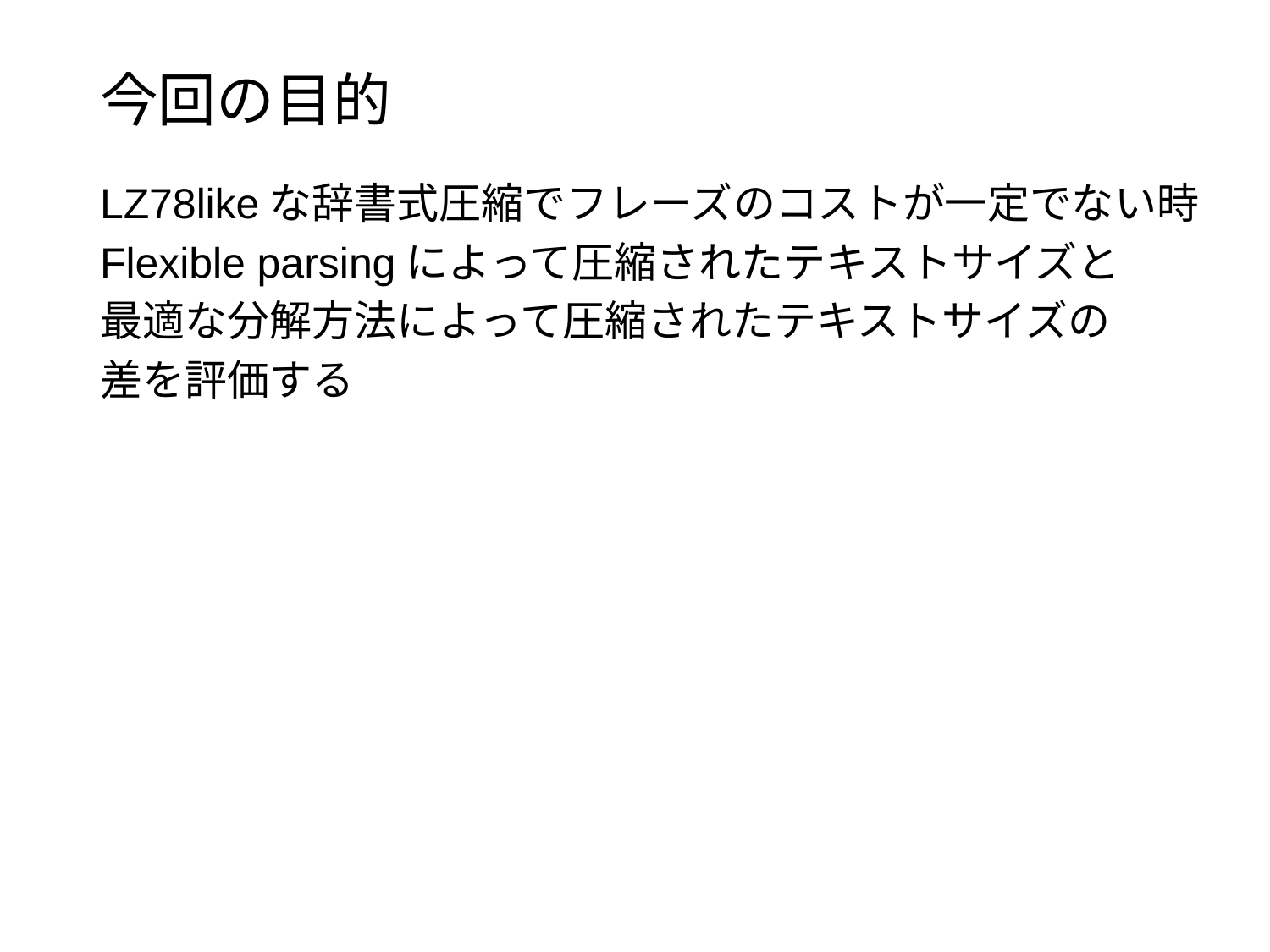

# 今回の目的
LZ78likeな辞書式圧縮でフレーズのコストが一定でない時
Flexible parsingによって圧縮されたテキストサイズと
最適な分解方法によって圧縮されたテキストサイズの
差を評価する